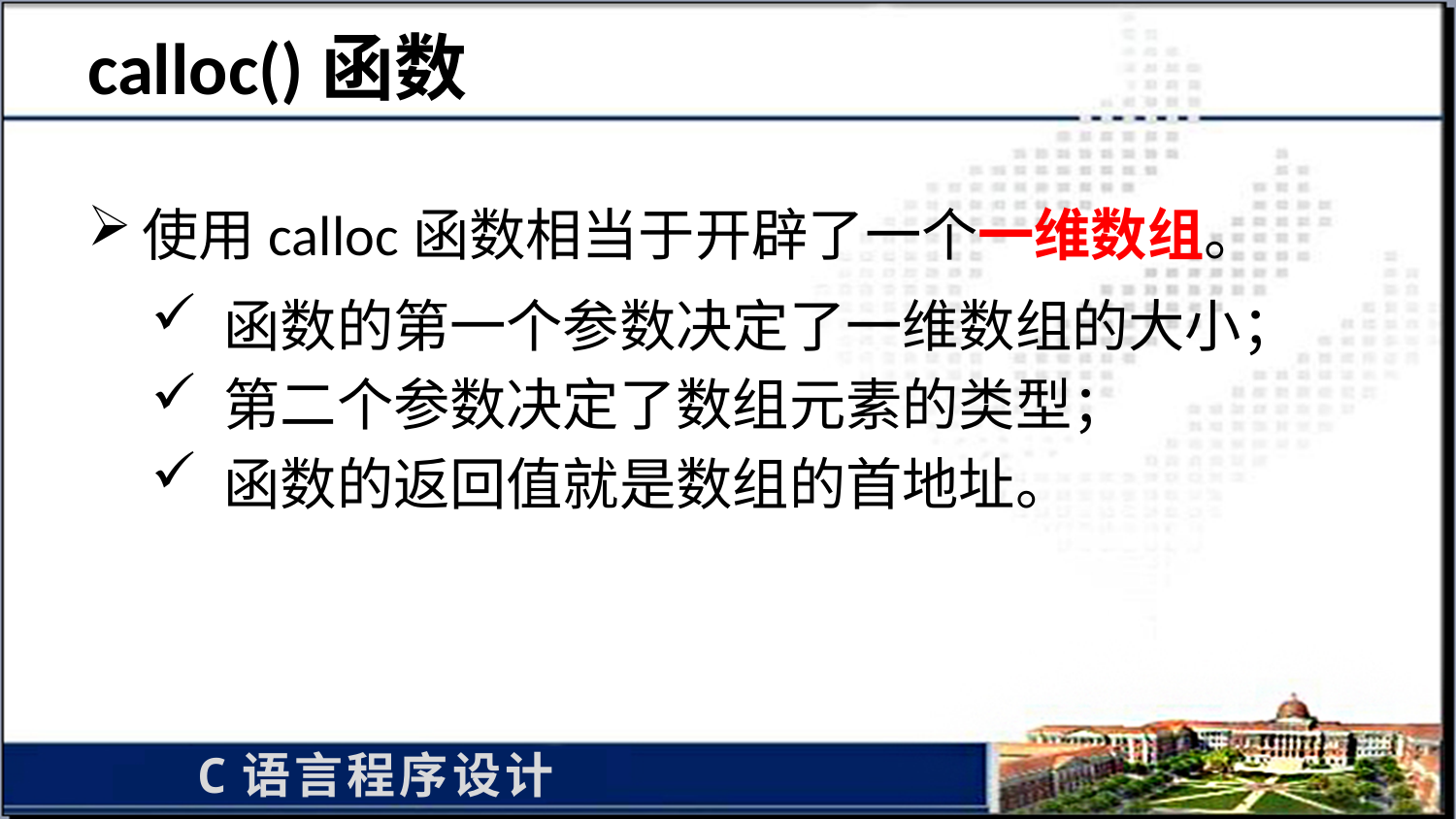

# calloc()函数
使用calloc函数相当于开辟了一个一维数组。
函数的第一个参数决定了一维数组的大小；
第二个参数决定了数组元素的类型；
函数的返回值就是数组的首地址。